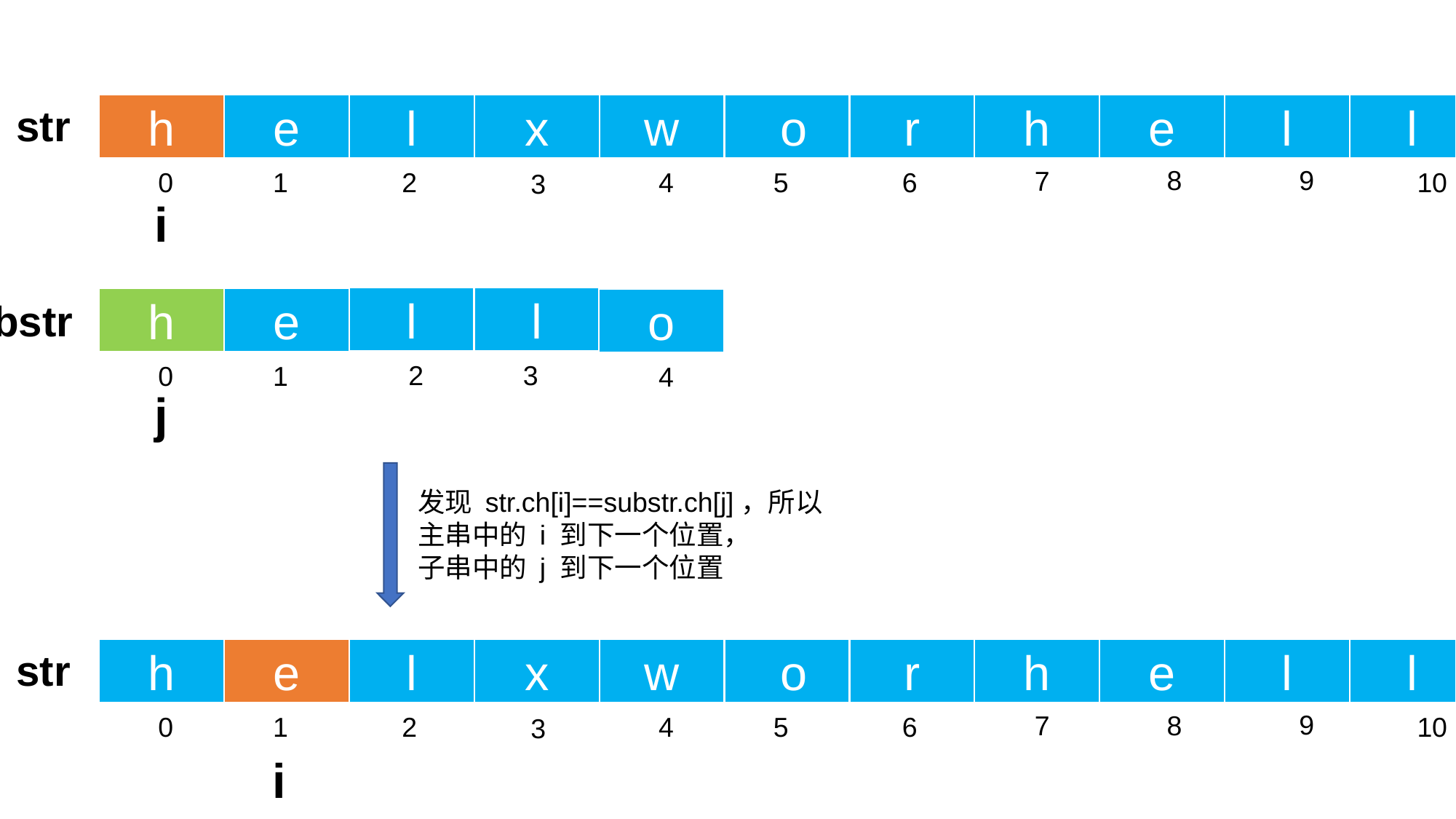

str
h
e
l
x
w
 o
r
h
e
l
l
o
l
d

9
8
7
12
11
0
1
2
4
5
6
10
13
3
i
l
l
h
e
substr
o

2
3
0
1
4
j

发现 str.ch[i]==substr.ch[j]，所以
主串中的 i 到下一个位置，
子串中的 j 到下一个位置
str
h
e
l
x
w
 o
r
h
e
l
l
o
l
d

9
8
7
12
11
0
1
2
4
5
6
10
13
3
i
l
l
h
e
substr
o

2
3
0
1
4
j

发现 str.ch[i]==substr.ch[j]，所以
主串中的 i 到下一个位置，
子串中的 j 到下一个位置
str
h
e
l
x
w
 o
r
h
e
l
l
o
l
d

9
8
7
12
11
0
1
2
4
5
6
10
13
3
i
l
l
h
e
substr
o

2
3
0
1
4
j

发现 str.ch[i]==substr.ch[j]，所以
主串中的 i 到下一个位置，
子串中的 j 到下一个位置
str
h
e
l
x
w
 o
r
h
e
l
l
o
l
d

9
8
7
12
11
0
1
2
4
5
6
10
13
3
i
l
l
h
e
substr
o

2
3
0
1
4
j

发现 str.ch[i] !=substr.ch[j]，所以
主串中的 i 恢复原位置然后到下一个位置（即 i=i-j+1=3-3+1=1），
子串中的 j 从 0 开始
str
h
e
l
x
w
 o
r
h
e
l
l
o
l
d

9
8
7
12
11
0
1
2
4
5
6
10
13
3
i
l
l
h
e
substr
o

2
3
0
1
4
j

发现 str.ch[i] !=substr.ch[j]，所以
主串中的 i 恢复原位置然后到下一个位置（即 i=i-j+1=1-0+1=2），
子串中的 j 从 0 开始
str
h
e
l
x
w
 o
r
h
e
l
l
o
l
d

9
8
7
12
11
0
1
2
4
5
6
10
13
3
i
l
l
h
e
substr
o

2
3
0
1
4
j

发现 str.ch[i] !=substr.ch[j]，所以
主串中的 i 恢复原位置然后到下一个位置（即 i=i-j+1=2-0+1=3），
子串中的 j 从 0 开始
str
h
e
l
x
w
 o
r
h
e
l
l
o
l
d

9
8
7
12
11
0
1
2
4
5
6
10
13
3
i
l
l
h
e
substr
o

2
3
0
1
4
j

发现 str.ch[i] !=substr.ch[j]，所以
主串中的 i 恢复原位置然后到下一个位置（即 i=i-j+1=3-0+1=4），
子串中的 j 从 0 开始
str
h
e
l
x
w
 o
r
h
e
l
l
o
l
d

9
8
7
12
11
0
1
2
4
5
6
10
13
3
i
l
l
h
e
substr
o

2
3
0
1
4
j

发现 str.ch[i] !=substr.ch[j]，所以
主串中的 i 恢复原位置然后到下一个位置（即 i=i-j+1=4-0+1=5），
子串中的 j 从 0 开始
str
h
e
l
x
w
 o
r
h
e
l
l
o
l
d

9
8
7
12
11
0
1
4
5
6
10
13
3
2
i
l
l
h
e
substr
o

2
3
0
1
4
j

发现 str.ch[i] !=substr.ch[j]，所以
主串中的 i 恢复原位置然后到下一个位置（即 i=i-j+1=5-0+1=6），
子串中的 j 从 0 开始
str
h
e
l
x
w
 o
r
h
e
l
l
o
l
d

9
8
7
12
11
0
1
4
5
6
10
13
3
2
i
l
l
h
e
substr
o

2
3
0
1
4
j

发现 str.ch[i] !=substr.ch[j]，所以
主串中的 i 恢复原位置然后到下一个位置（即 i=i-j+1=6-0+1=7），
子串中的 j 从 0 开始
str
h
e
l
x
w
 o
r
h
e
l
l
o
l
d

9
8
7
12
11
0
1
4
5
6
10
13
3
2
i
l
l
h
e
substr
o

2
3
0
1
4
j

发现 str.ch[i]==substr.ch[j]，所以
主串中的 i 到下一个位置，
子串中的 j 到下一个位置
str
h
e
l
x
w
 o
r
h
e
l
l
o
l
d

9
8
7
12
11
0
1
4
5
6
10
13
3
2
i
l
l
h
e
substr
o

2
3
0
1
4
j

发现 str.ch[i]==substr.ch[j]，所以
主串中的 i 到下一个位置，
子串中的 j 到下一个位置
str
h
e
l
x
w
 o
r
h
e
l
l
o
l
d

9
8
7
12
11
0
1
4
5
6
10
13
3
2
i
l
l
h
e
substr
o

2
3
0
1
4
j

发现 str.ch[i]==substr.ch[j]，所以
主串中的 i 到下一个位置，
子串中的 j 到下一个位置
str
h
e
l
x
w
 o
r
h
e
l
l
o
l
d

9
8
7
12
11
0
1
4
5
6
10
13
3
2
i
l
h
e
substr
o
l

2
3
0
1
4
j

发现 str.ch[i]==substr.ch[j]，所以
主串中的 i 到下一个位置，
子串中的 j 到下一个位置
str
h
e
l
x
w
 o
r
h
e
l
l
o
l
d

9
8
7
12
11
0
1
4
5
6
10
13
3
2
i
l
h
e
substr
o
l

2
3
0
1
4
j

发现 str.ch[i]==substr.ch[j]，所以
主串中的 i 到下一个位置，
子串中的 j 到下一个位置
str
h
e
l
x
w
 o
r
h
e
l
l
o
l
d

9
8
7
12
11
0
1
4
5
6
10
13
3
2
i
l
h
e
substr
o
l

2
3
0
1
4
j

此时 j 等于 substr.length 结束循环，
并且在条件判断中 j==substr.length，
所以返回子串匹配成功，返回在主串中第一次出现的位置：i-j=12-5=7
7